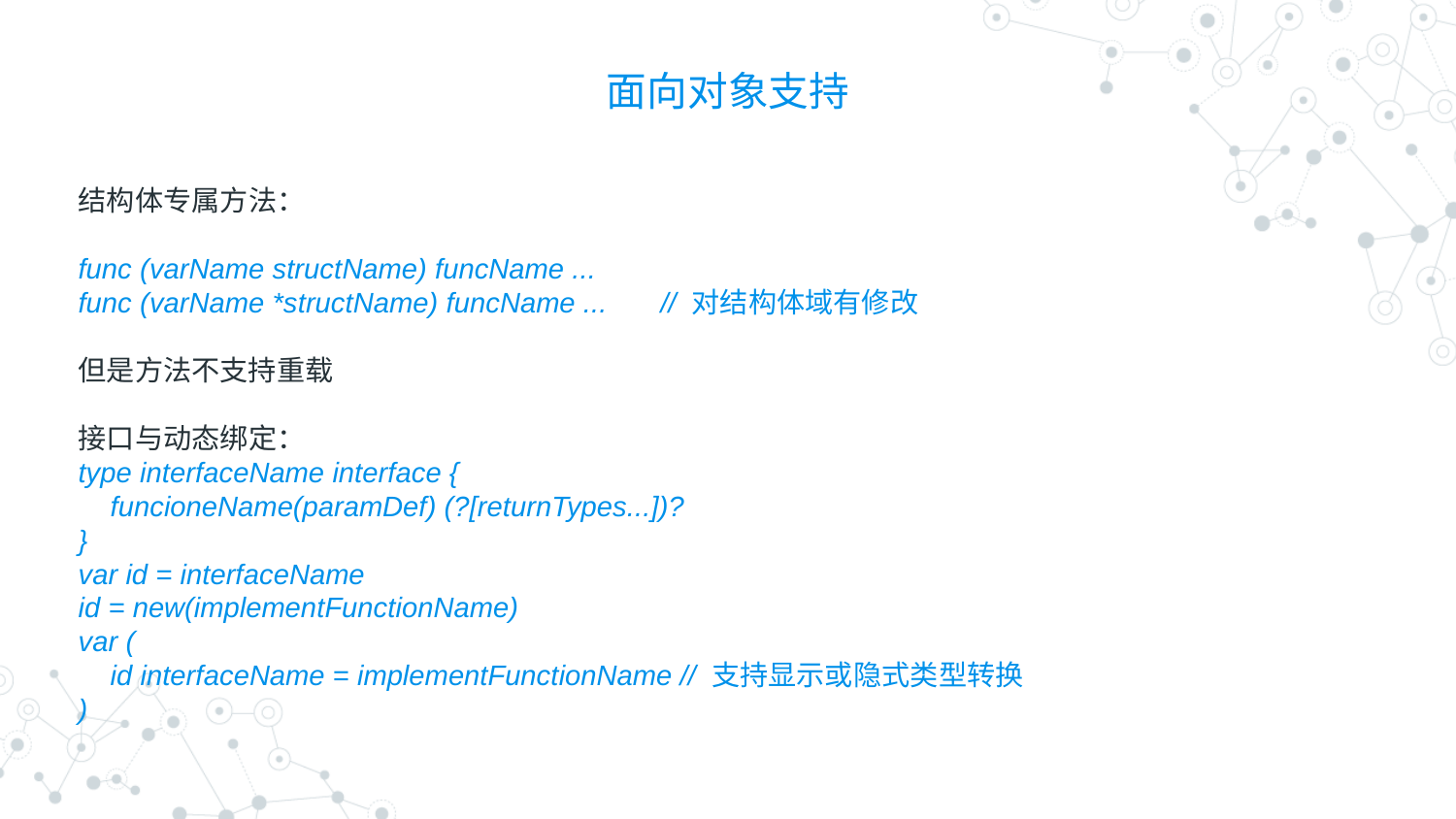

# 面向对象支持
结构体专属方法：

func (varName structName) funcName ...
func (varName *structName) funcName ...	// 对结构体域有修改

但是方法不支持重载

接口与动态绑定：
type interfaceName interface {
    funcioneName(paramDef) (?[returnTypes...])?
}
var id = interfaceName
id = new(implementFunctionName)
var (
    id interfaceName = implementFunctionName // 支持显示或隐式类型转换
)